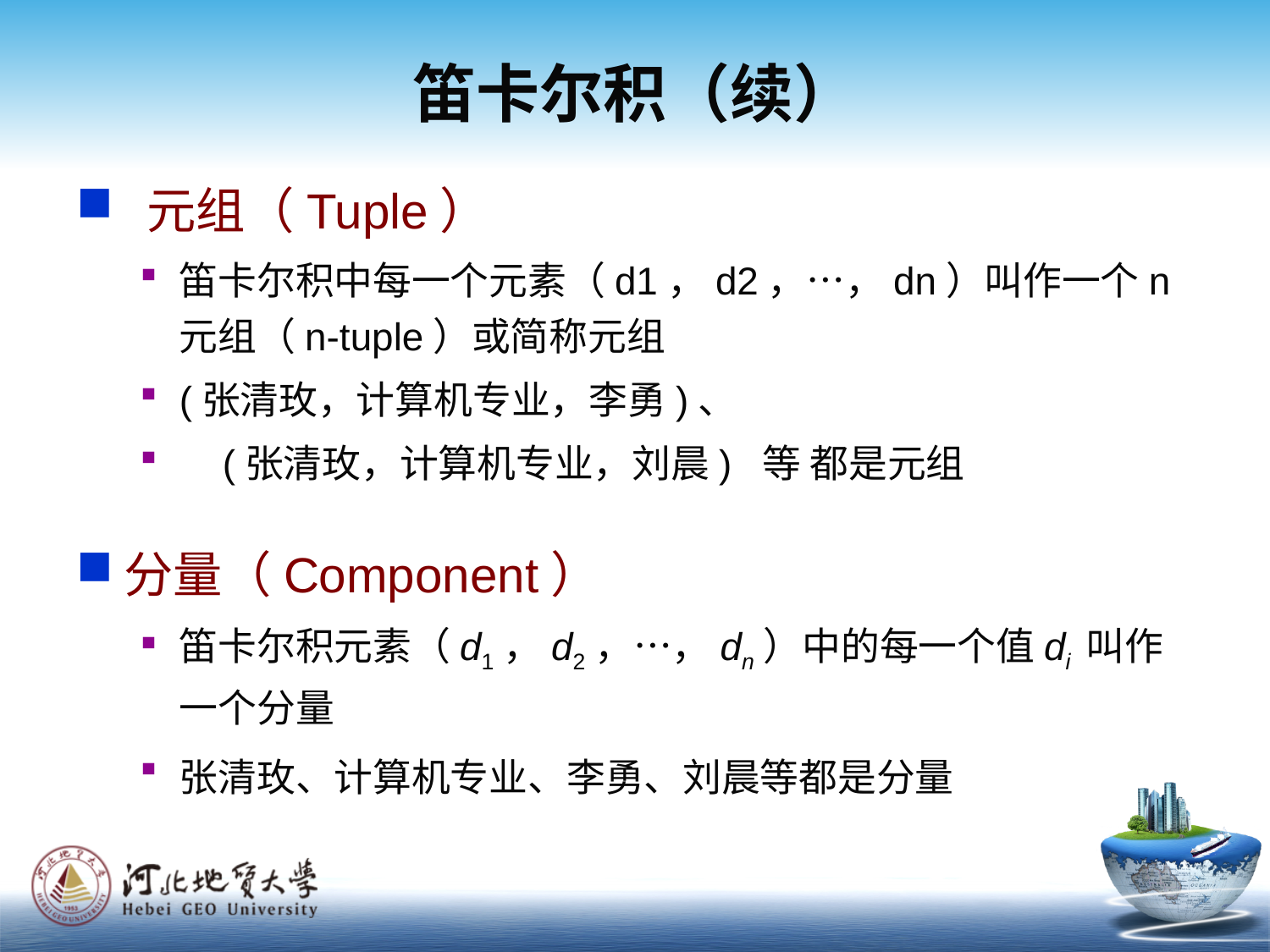

笛卡尔积（续）
 元组（Tuple）
笛卡尔积中每一个元素（d1，d2，…，dn）叫作一个n元组（n-tuple）或简称元组
(张清玫，计算机专业，李勇)、
    (张清玫，计算机专业，刘晨)  等 都是元组

分量（Component）
笛卡尔积元素（d1，d2，…，dn）中的每一个值di 叫作一个分量
张清玫、计算机专业、李勇、刘晨等都是分量